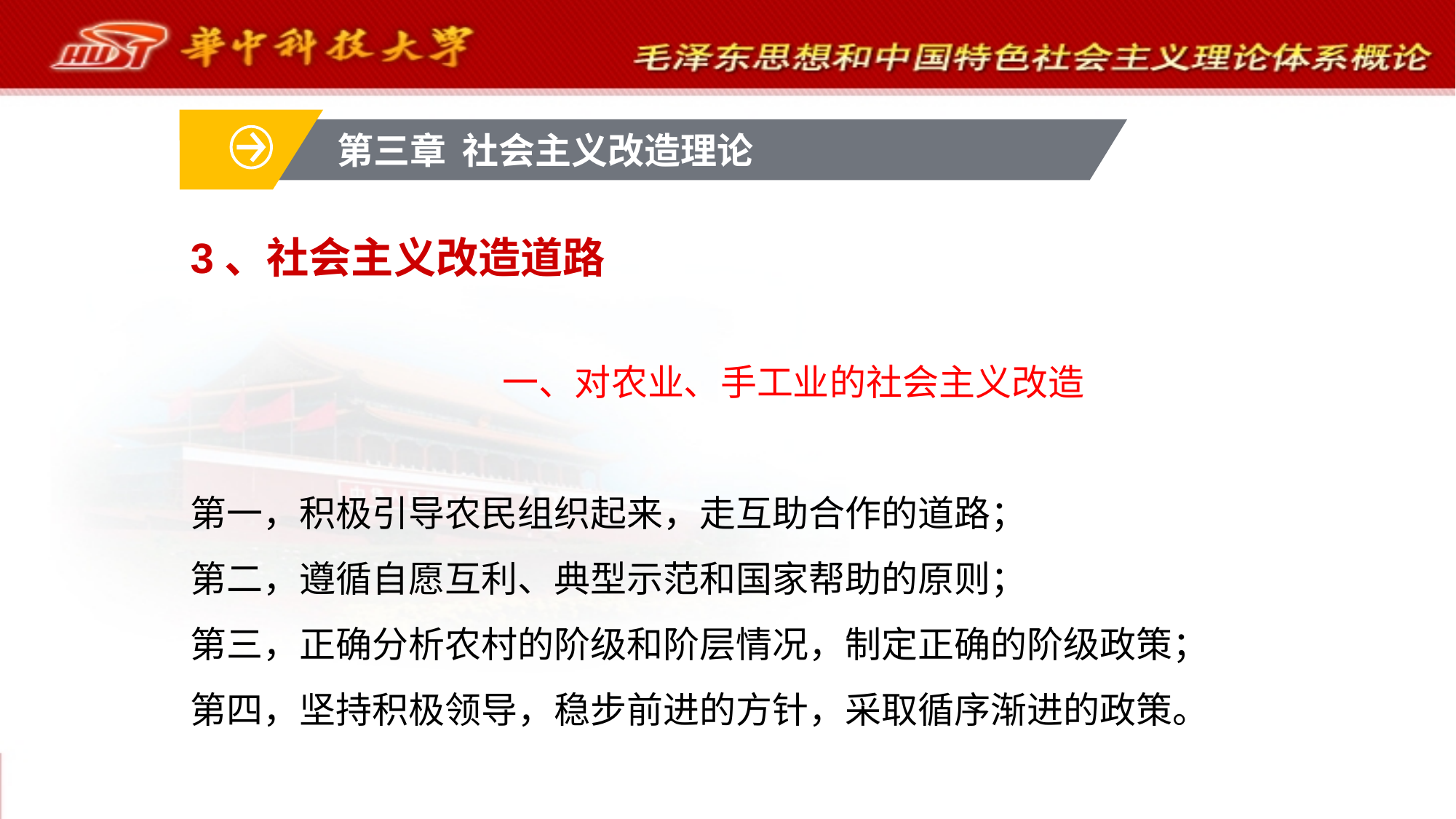

第三章  社会主义改造理论

# 3、社会主义改造道路
一、对农业、手工业的社会主义改造

第一，积极引导农民组织起来，走互助合作的道路；
第二，遵循自愿互利、典型示范和国家帮助的原则；
第三，正确分析农村的阶级和阶层情况，制定正确的阶级政策；
第四，坚持积极领导，稳步前进的方针，采取循序渐进的政策。